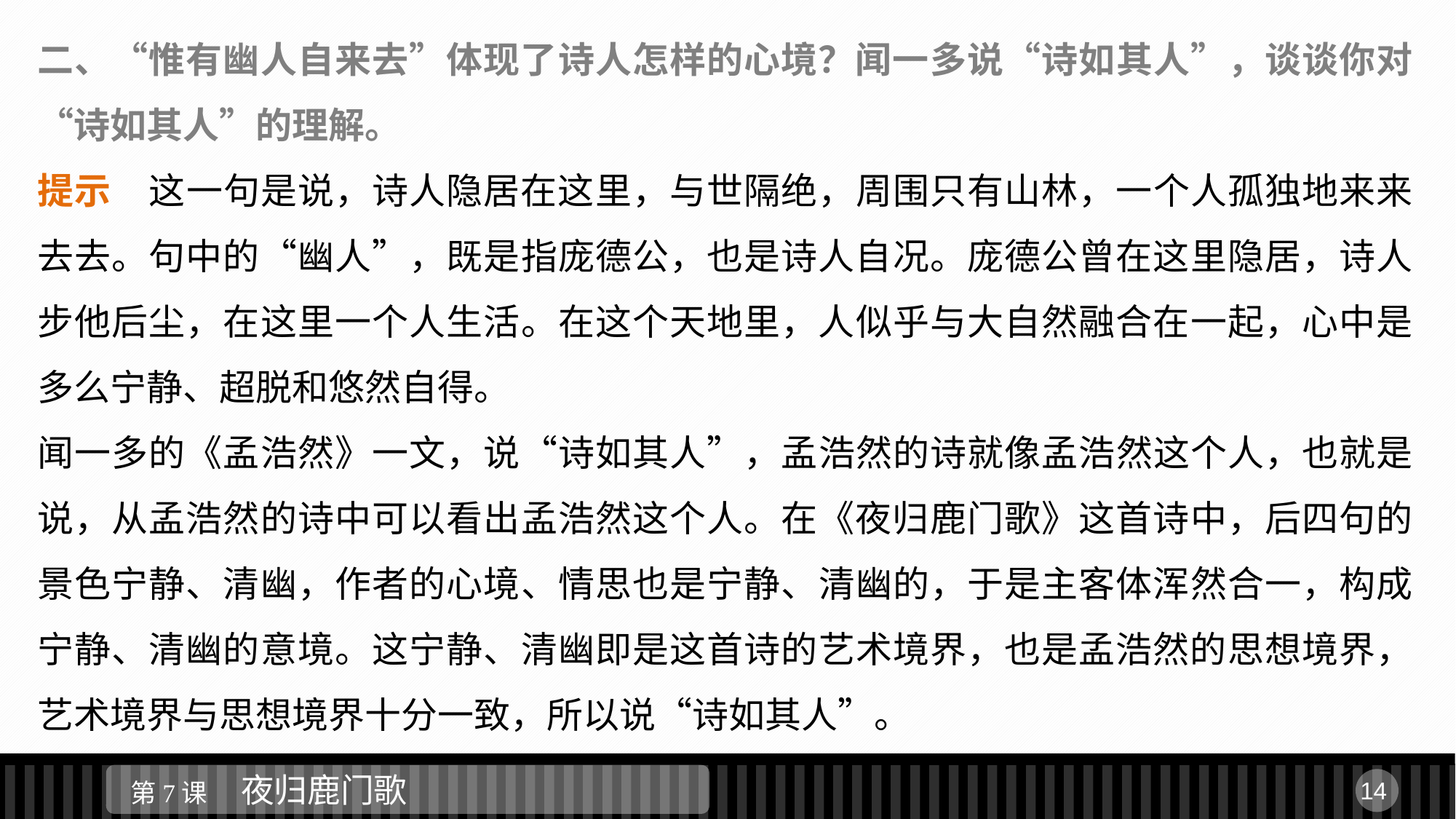

二、“惟有幽人自来去”体现了诗人怎样的心境？闻一多说“诗如其人”，谈谈你对“诗如其人”的理解。
提示　这一句是说，诗人隐居在这里，与世隔绝，周围只有山林，一个人孤独地来来去去。句中的“幽人”，既是指庞德公，也是诗人自况。庞德公曾在这里隐居，诗人步他后尘，在这里一个人生活。在这个天地里，人似乎与大自然融合在一起，心中是多么宁静、超脱和悠然自得。
闻一多的《孟浩然》一文，说“诗如其人”，孟浩然的诗就像孟浩然这个人，也就是说，从孟浩然的诗中可以看出孟浩然这个人。在《夜归鹿门歌》这首诗中，后四句的景色宁静、清幽，作者的心境、情思也是宁静、清幽的，于是主客体浑然合一，构成宁静、清幽的意境。这宁静、清幽即是这首诗的艺术境界，也是孟浩然的思想境界，艺术境界与思想境界十分一致，所以说“诗如其人”。